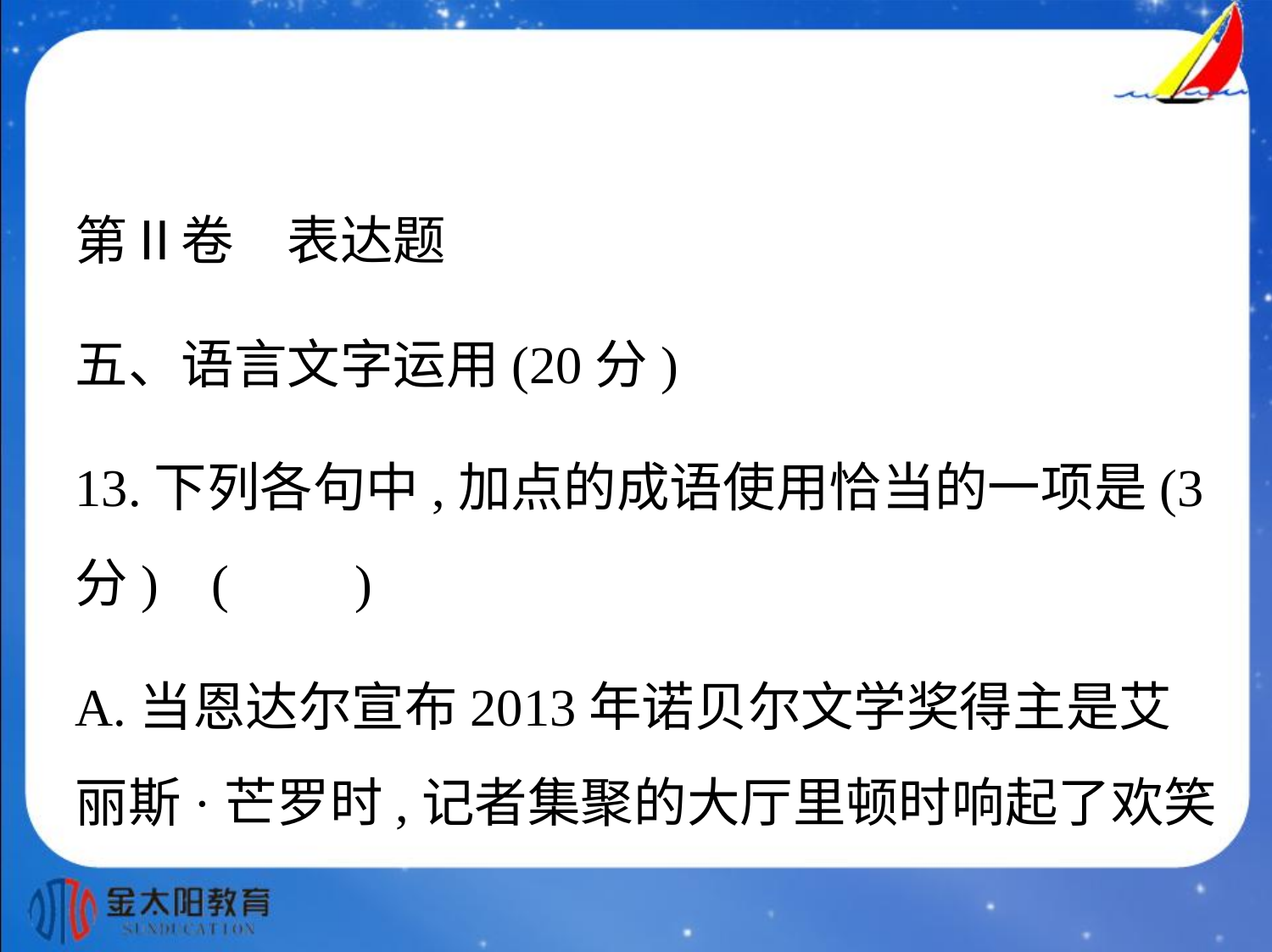

第Ⅱ卷　表达题
五、语言文字运用(20分)
13.下列各句中,加点的成语使用恰当的一项是(3
分) (　    )
A.当恩达尔宣布2013年诺贝尔文学奖得主是艾
丽斯·芒罗时,记者集聚的大厅里顿时响起了欢笑